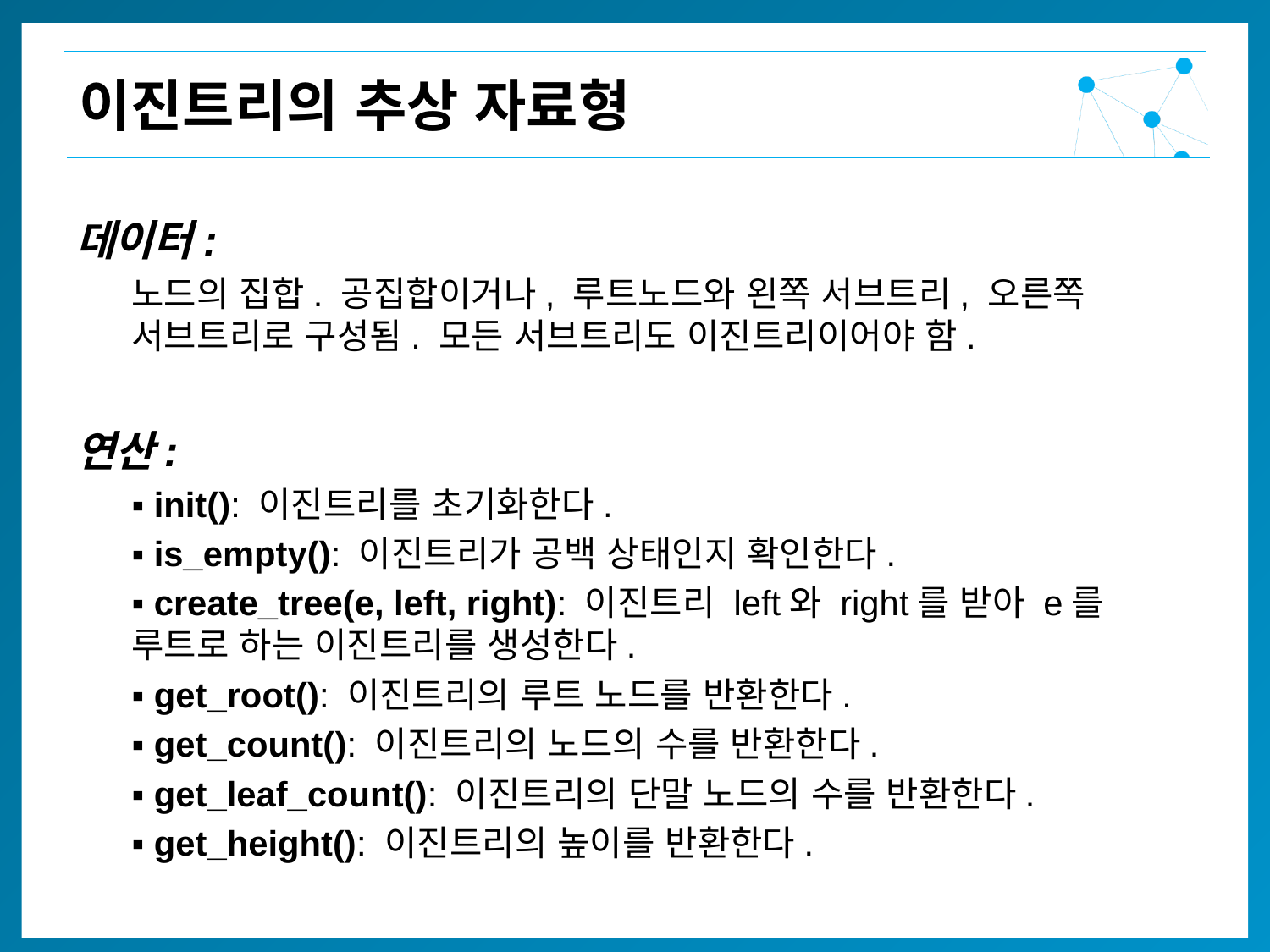

이진트리의 추상 자료형
데이터:
노드의 집합. 공집합이거나, 루트노드와 왼쪽 서브트리, 오른쪽 서브트리로 구성됨. 모든 서브트리도 이진트리이어야 함.

연산:
▪ init(): 이진트리를 초기화한다.
▪ is_empty(): 이진트리가 공백 상태인지 확인한다.
▪ create_tree(e, left, right): 이진트리 left와 right를 받아 e를 루트로 하는 이진트리를 생성한다.
▪ get_root(): 이진트리의 루트 노드를 반환한다.
▪ get_count(): 이진트리의 노드의 수를 반환한다.
▪ get_leaf_count(): 이진트리의 단말 노드의 수를 반환한다.
▪ get_height(): 이진트리의 높이를 반환한다.